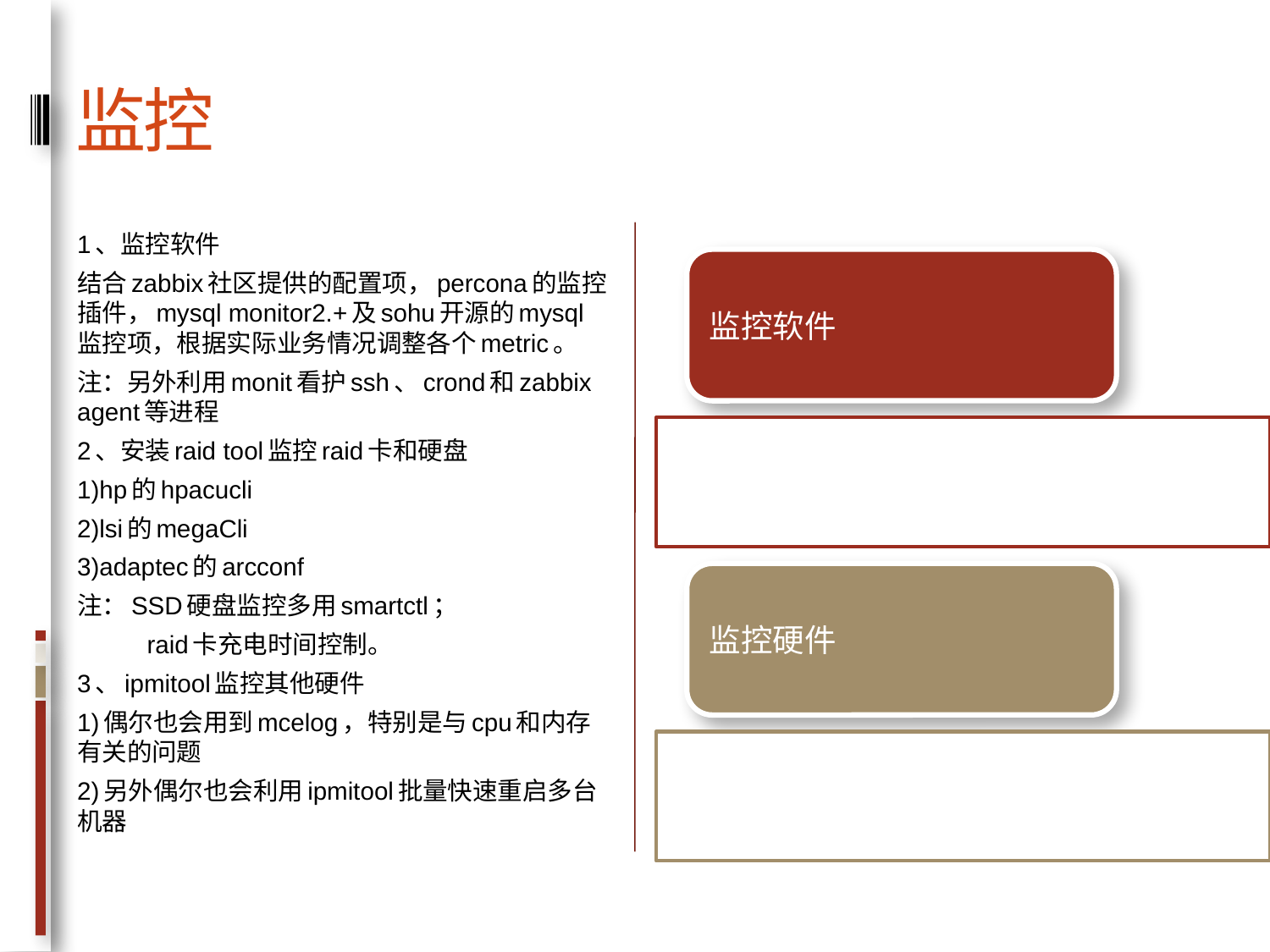

# 监控
1、监控软件
结合zabbix社区提供的配置项，percona的监控插件，mysql monitor2.+及sohu开源的mysql监控项，根据实际业务情况调整各个metric。
注：另外利用monit看护ssh、crond和zabbix agent等进程
2、安装raid tool监控raid卡和硬盘
1)hp的hpacucli
2)lsi的megaCli
3)adaptec的arcconf
注：SSD硬盘监控多用smartctl；
          raid卡充电时间控制。
3、ipmitool监控其他硬件
1)偶尔也会用到mcelog，特别是与cpu和内存有关的问题
2)另外偶尔也会利用ipmitool批量快速重启多台机器
监控软件
监控硬件